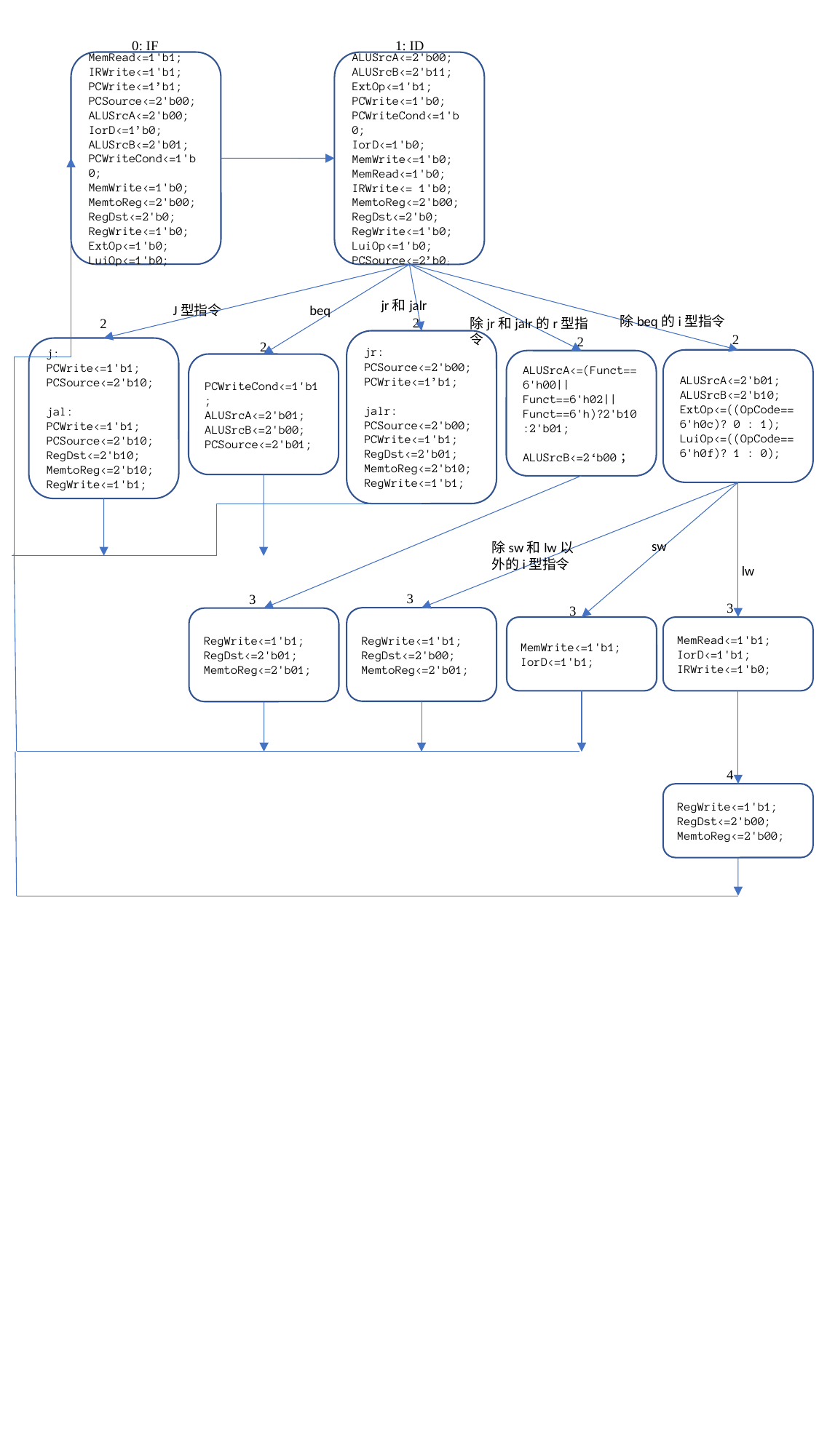

0: IF
MemRead<=1'b1;
IRWrite<=1'b1;
PCWrite<=1’b1;
PCSource<=2'b00;
ALUSrcA<=2'b00;
IorD<=1’b0;
ALUSrcB<=2'b01;
PCWriteCond<=1'b0;
MemWrite<=1'b0;
MemtoReg<=2'b00;
RegDst<=2'b0;
RegWrite<=1'b0;
ExtOp<=1'b0;
LuiOp<=1'b0;
1: ID
ALUSrcA<=2'b00;
ALUSrcB<=2'b11;
ExtOp<=1'b1;
PCWrite<=1'b0;
PCWriteCond<=1'b0;
IorD<=1'b0;
MemWrite<=1'b0;
MemRead<=1'b0;
IRWrite<= 1'b0;
MemtoReg<=2'b00;
RegDst<=2'b0;
RegWrite<=1'b0;
LuiOp<=1'b0;
PCSource<=2’b0;
jr和jalr
J型指令
beq
除beq的i型指令
2
jr: PCSource<=2'b00;
PCWrite<=1’b1;

jalr:
PCSource<=2'b00;
PCWrite<=1'b1;
RegDst<=2'b01;
MemtoReg<=2'b10;
RegWrite<=1'b1;
除jr和jalr的r型指令
2
j:
PCWrite<=1'b1;
PCSource<=2'b10;

jal:
PCWrite<=1'b1;
PCSource<=2'b10;
RegDst<=2'b10;
MemtoReg<=2'b10;
RegWrite<=1'b1;
2
ALUSrcA<=2'b01;
ALUSrcB<=2'b10;
ExtOp<=((OpCode==6'h0c)? 0 : 1);
LuiOp<=((OpCode==6'h0f)? 1 : 0);
2
ALUSrcA<=(Funct==6'h00||Funct==6'h02||Funct==6'h)?2'b10 :2'b01;

ALUSrcB<=2‘b00；;
2
PCWriteCond<=1'b1;
ALUSrcA<=2'b01;
ALUSrcB<=2'b00;
PCSource<=2'b01;
sw
除sw和lw以外的i型指令
lw
3
RegWrite<=1'b1;
RegDst<=2'b00;
MemtoReg<=2'b01;
3
RegWrite<=1'b1;
RegDst<=2'b01;
MemtoReg<=2'b01;
3
MemRead<=1'b1;
IorD<=1'b1;
IRWrite<=1'b0;
3
MemWrite<=1'b1;
IorD<=1'b1;
4
RegWrite<=1'b1;
RegDst<=2'b00;
MemtoReg<=2'b00;